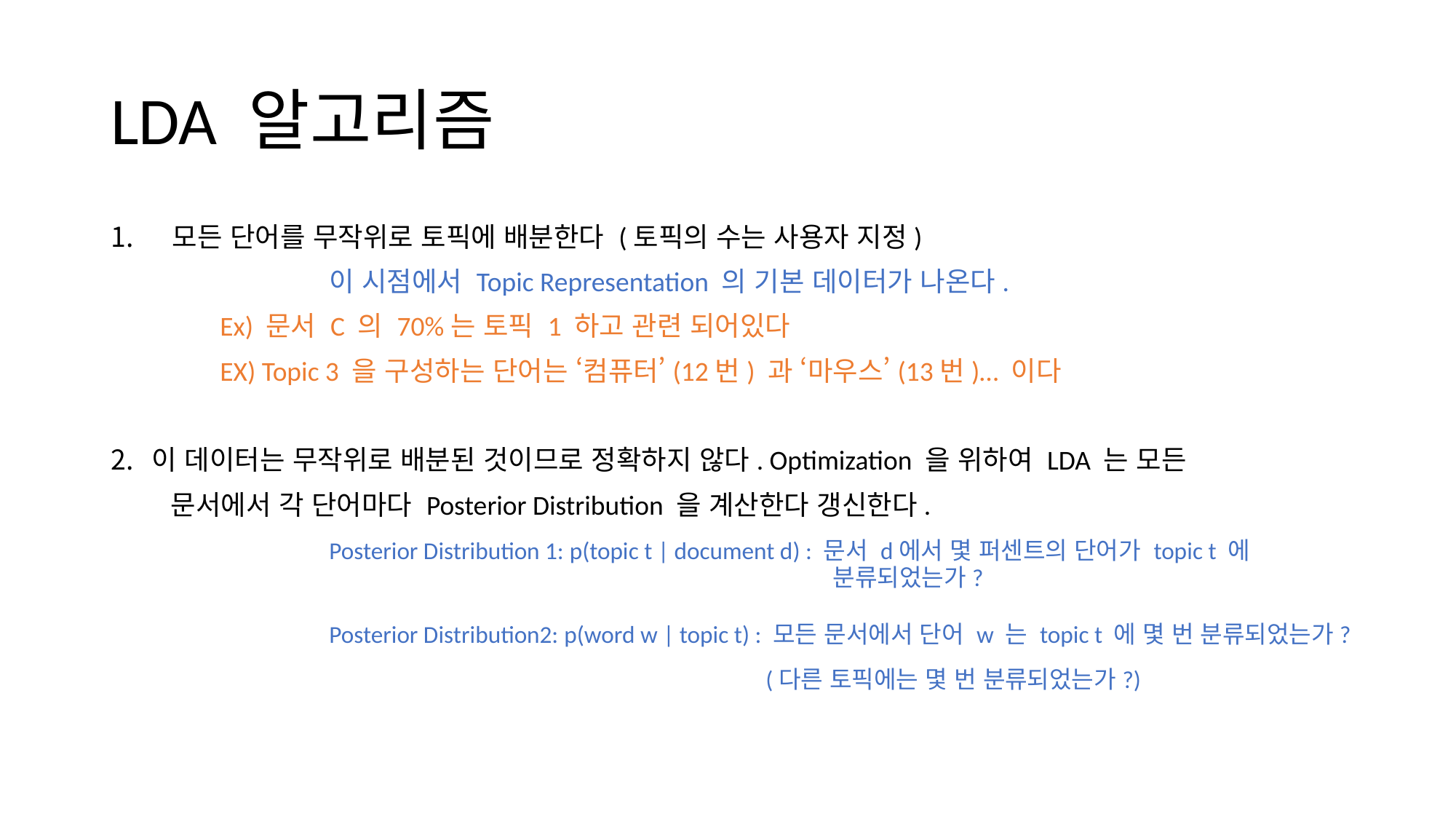

# LDA 알고리즘
모든 단어를 무작위로 토픽에 배분한다 (토픽의 수는 사용자 지정)
		이 시점에서 Topic Representation 의 기본 데이터가 나온다.
	Ex) 문서 C 의 70%는 토픽 1 하고 관련 되어있다
	EX) Topic 3 을 구성하는 단어는 ‘컴퓨터’(12번) 과 ‘마우스’(13번)… 이다

이 데이터는 무작위로 배분된 것이므로 정확하지 않다. Optimization 을 위하여 LDA 는 모든
       문서에서 각 단어마다 Posterior Distribution 을 계산한다 갱신한다.
		Posterior Distribution 1: p(topic t | document d) : 문서 d에서 몇 퍼센트의 단어가 topic t 에 							          분류되었는가?
		Posterior Distribution2: p(word w | topic t) : 모든 문서에서 단어 w 는 topic t 에 몇 번 분류되었는가?
						(다른 토픽에는 몇 번 분류되었는가?)